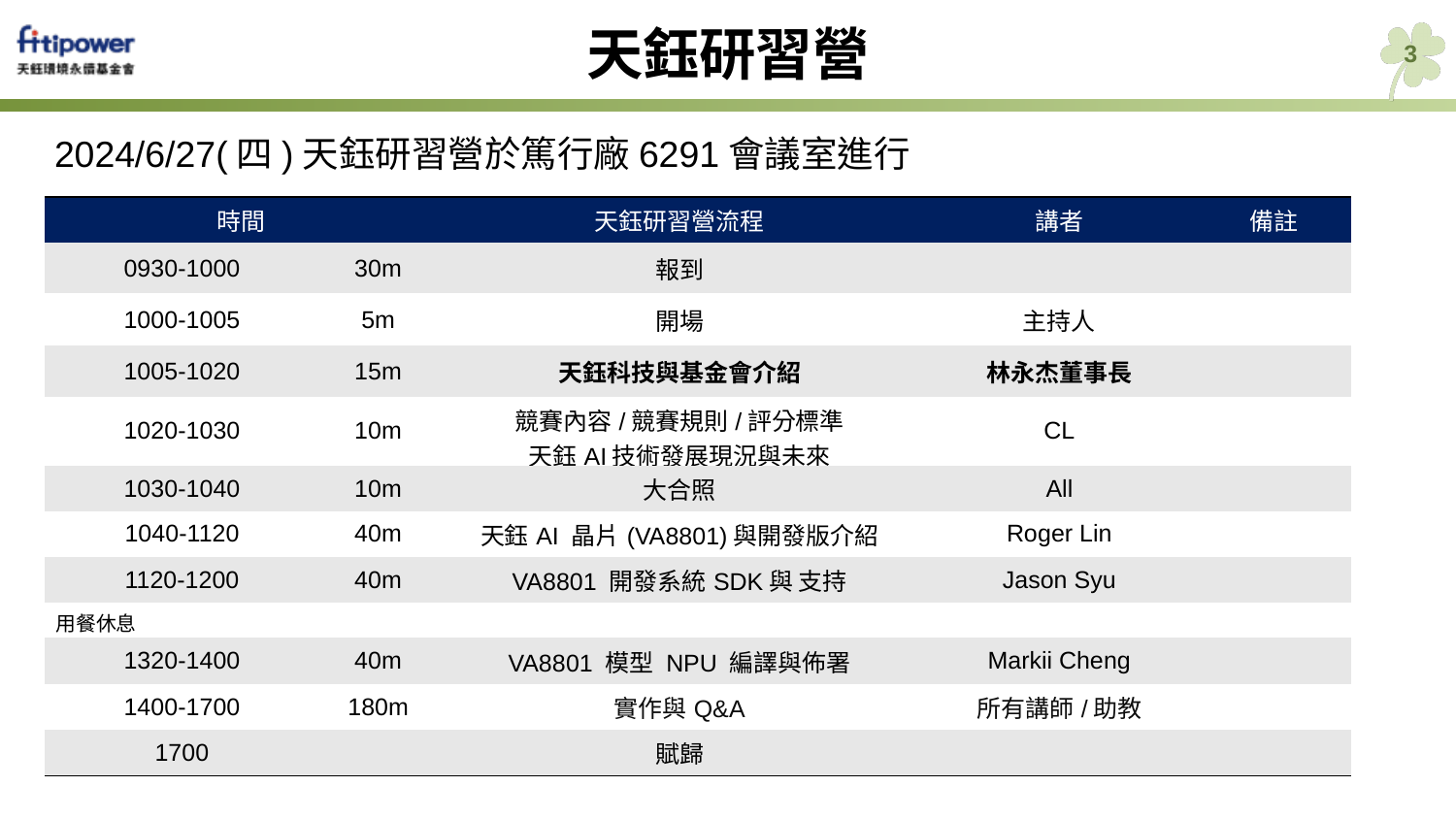

# 天鈺研習營
3
2024/6/27(四)天鈺研習營於篤行廠6291會議室進行
| 時間 |  | 天鈺研習營流程 | 講者 | 備註 |
| --- | --- | --- | --- | --- |
| 0930-1000 | 30m | 報到 |  |  |
| 1000-1005 | 5m | 開場 | 主持人 |  |
| 1005-1020 | 15m | 天鈺科技與基金會介紹 | 林永杰董事長 |  |
| 1020-1030 | 10m | 競賽內容/競賽規則/評分標準 天鈺AI技術發展現況與未來 | CL |  |
| 1030-1040 | 10m | 大合照 | All |  |
| 1040-1120 | 40m | 天鈺AI 晶片(VA8801)與開發版介紹 | Roger Lin |  |
| 1120-1200 | 40m | VA8801 開發系統SDK與 支持 | Jason Syu |  |
| 用餐休息 |  |  |  |  |
| 1320-1400 | 40m | VA8801 模型 NPU 編譯與佈署 | Markii Cheng |  |
| 1400-1700 | 180m | 實作與Q&A | 所有講師/助教 |  |
| 1700 |  | 賦歸 |  |  |